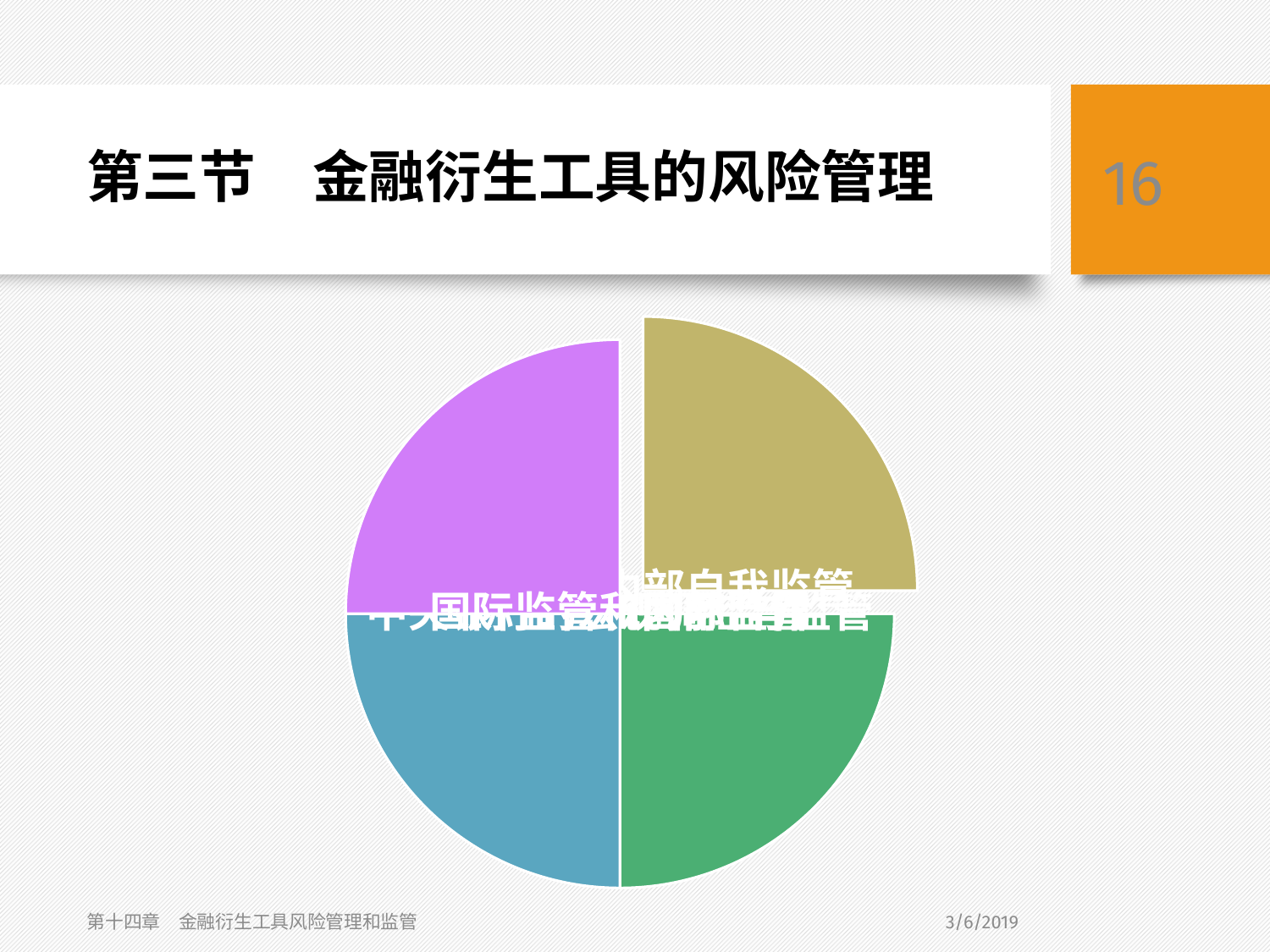

# 第三节　金融衍生工具的风险管理
16
金融机构内部自我监管
交易所系统内部监管
中央银行的宏观调控与监管
国际监管和国际合作
3/6/2019
第十四章　金融衍生工具风险管理和监管